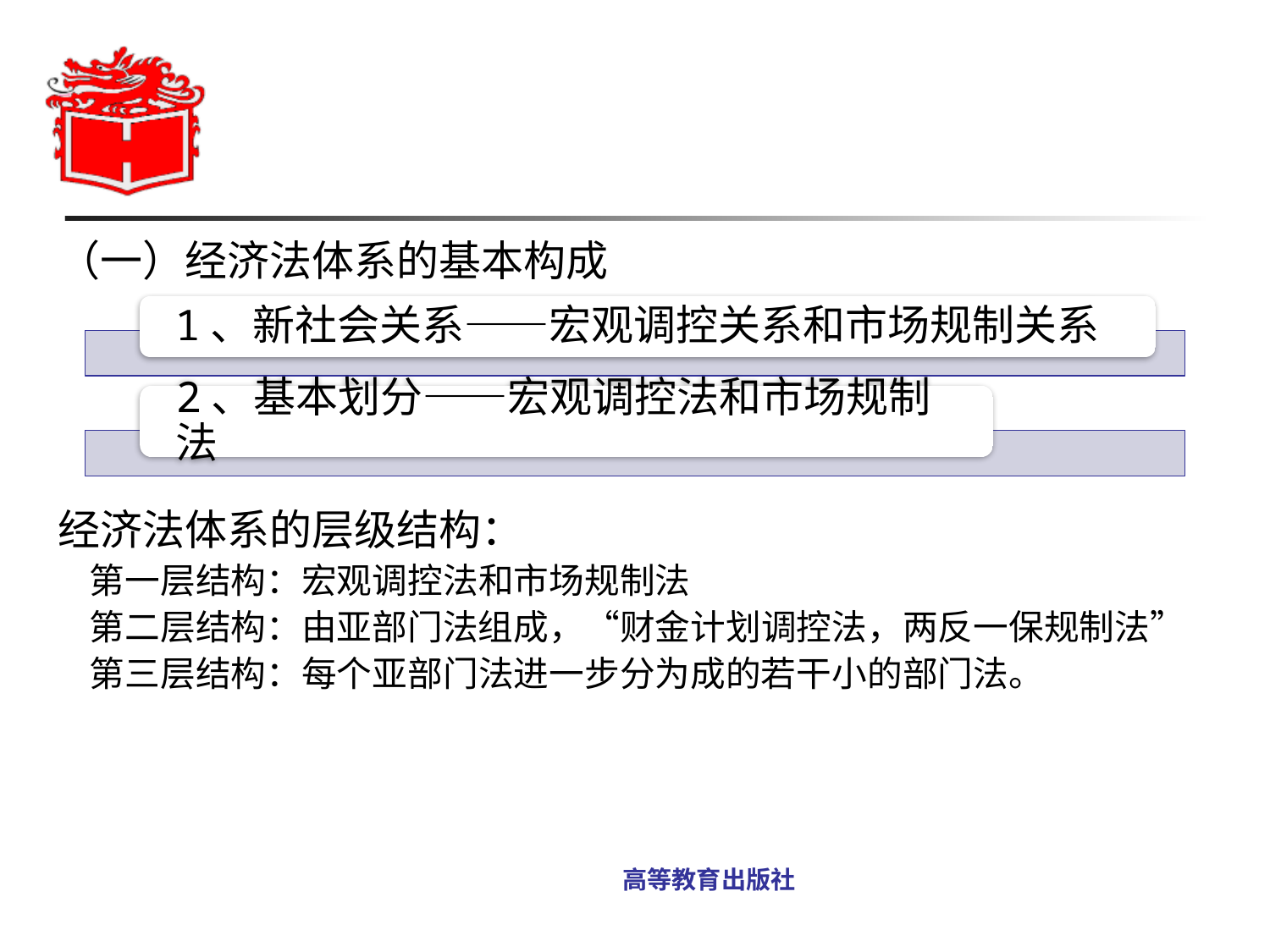

（一）经济法体系的基本构成

经济法体系的层级结构：
   第一层结构：宏观调控法和市场规制法
   第二层结构：由亚部门法组成，“财金计划调控法，两反一保规制法”
   第三层结构：每个亚部门法进一步分为成的若干小的部门法。
1、新社会关系——宏观调控关系和市场规制关系
2、基本划分——宏观调控法和市场规制法

高等教育出版社